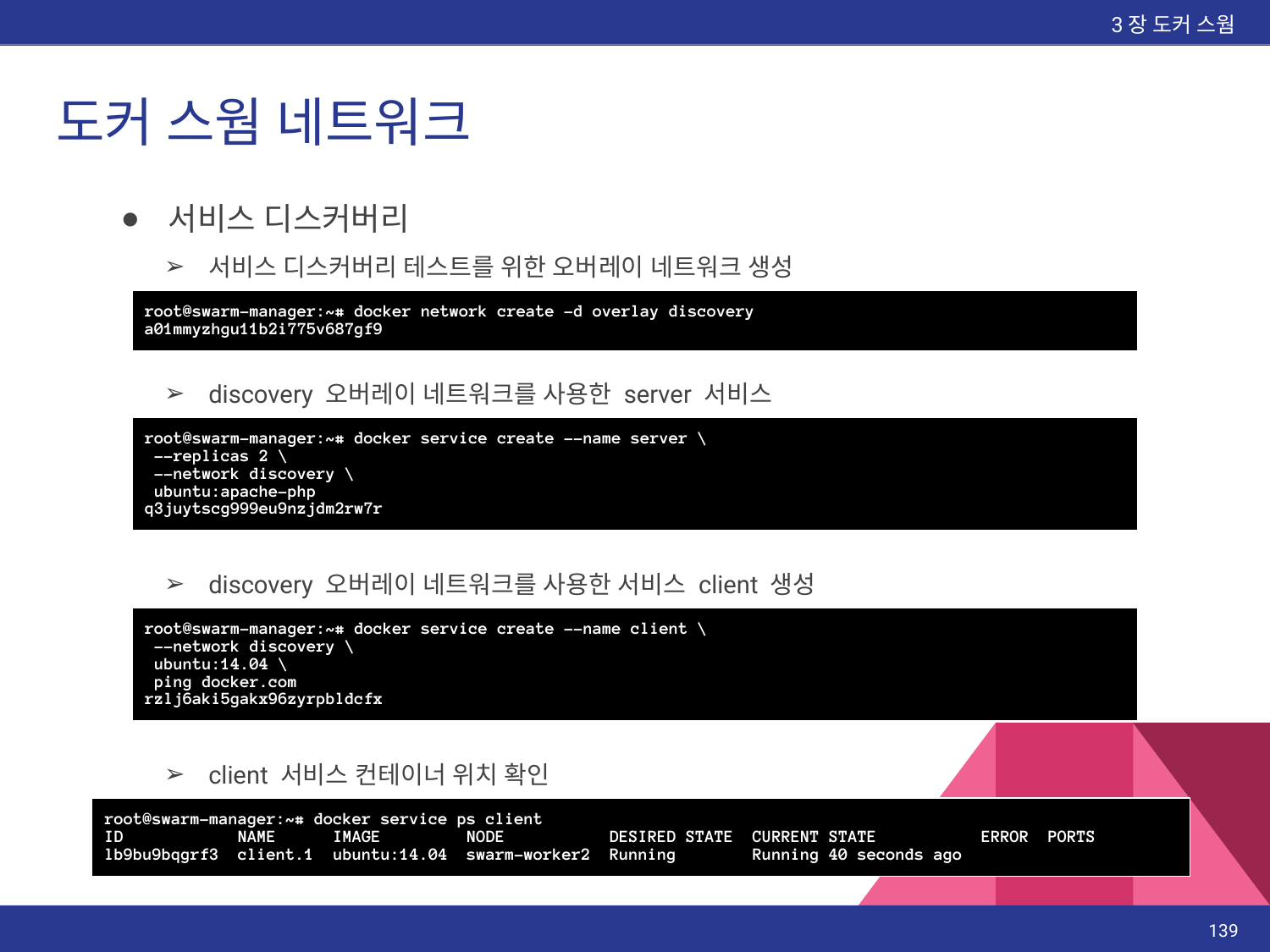

3장 도커 스웜

# 도커 스웜 네트워크
서비스 디스커버리

서비스 디스커버리 테스트를 위한 오버레이 네트워크 생성

| root@swarm-manager:~# docker network create -d overlay discovery a01mmyzhgu11b2i775v687gf9 |
| --- |
discovery 오버레이 네트워크를 사용한 server 서비스

| root@swarm-manager:~# docker service create --name server \ --replicas 2 \ --network discovery \ ubuntu:apache-php q3juytscg999eu9nzjdm2rw7r |
| --- |
discovery 오버레이 네트워크를 사용한 서비스 client 생성

| root@swarm-manager:~# docker service create --name client \ --network discovery \ ubuntu:14.04 \ ping docker.com rzlj6aki5gakx96zyrpbldcfx |
| --- |
client 서비스 컨테이너 위치 확인

| root@swarm-manager:~# docker service ps client ID NAME IMAGE NODE DESIRED STATE CURRENT STATE ERROR PORTS lb9bu9bqgrf3 client.1 ubuntu:14.04 swarm-worker2 Running Running 40 seconds ago |
| --- |
139